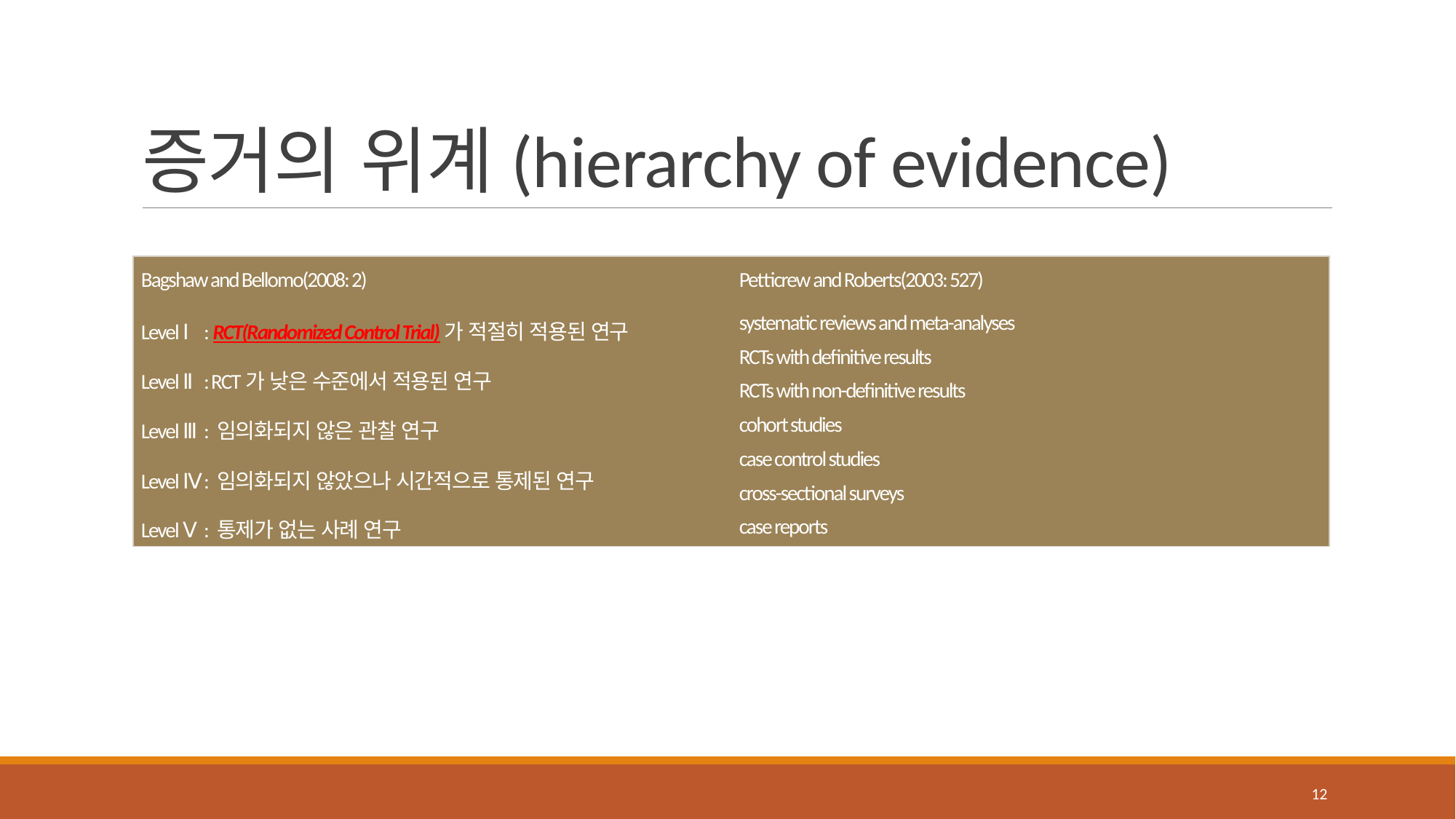

# 증거의 위계(hierarchy of evidence)
| Bagshaw and Bellomo(2008: 2) | Petticrew and Roberts(2003: 527) |
| --- | --- |
| Level Ⅰ: RCT(Randomized Control Trial)가 적절히 적용된 연구 Level Ⅱ: RCT가 낮은 수준에서 적용된 연구 Level Ⅲ: 임의화되지 않은 관찰 연구 Level Ⅳ: 임의화되지 않았으나 시간적으로 통제된 연구 Level Ⅴ: 통제가 없는 사례 연구 | systematic reviews and meta-analyses RCTs with definitive results RCTs with non-definitive results cohort studies case control studies cross-sectional surveys case reports |
12